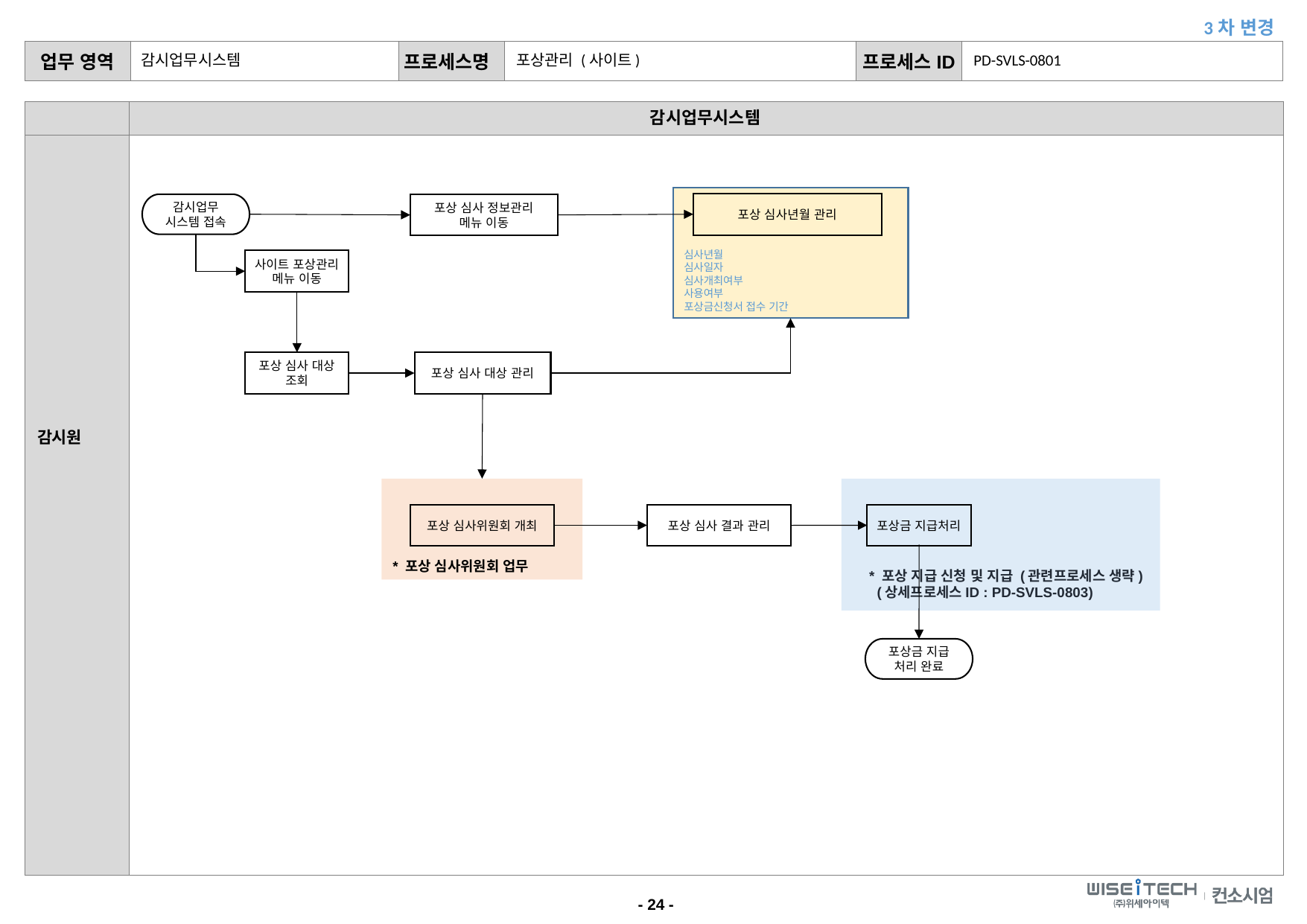

3차 변경
PD-SVLS-0801
감시업무시스템
포상관리 (사이트)
감시업무시스템
감시원
심사년월
심사일자
심사개최여부
사용여부
포상금신청서 접수 기간
포상 심사년월 관리
감시업무
시스템 접속
포상 심사 정보관리
메뉴 이동
사이트 포상관리
메뉴 이동
포상 심사 대상
조회
포상 심사 대상 관리
* 포상 심사위원회 업무

포상 심사위원회 개최
포상금 지급처리
포상 심사 결과 관리
* 포상 지급 신청 및 지급 (관련프로세스 생략)
  (상세프로세스ID : PD-SVLS-0803)
포상금 지급 처리 완료